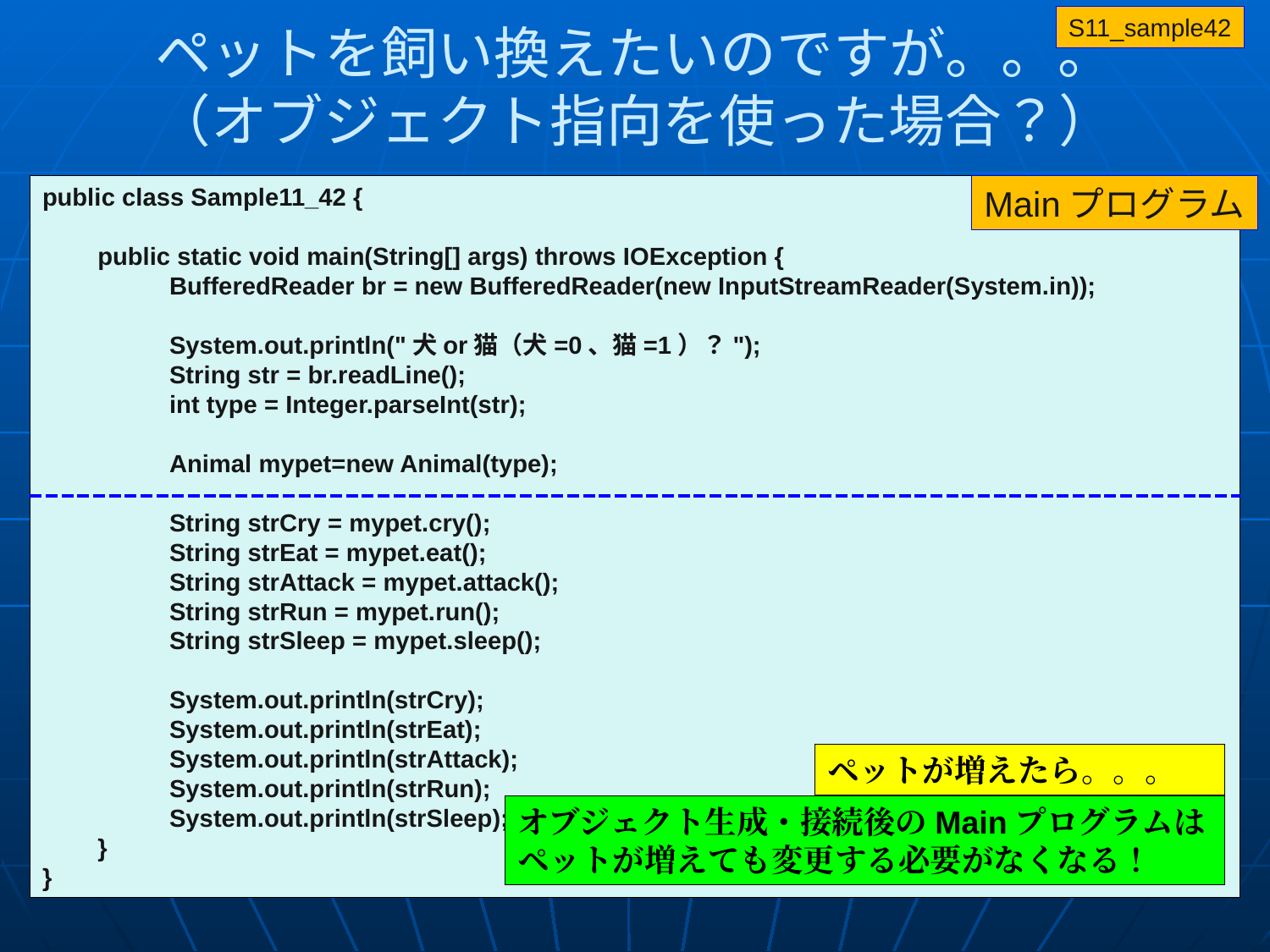

# ペットを飼い換えたいのですが。。。 （オブジェクト指向を使った場合？）
S11_sample42
public class Sample11_42 {

　　public static void main(String[] args) throws IOException {
	BufferedReader br = new BufferedReader(new InputStreamReader(System.in));

	System.out.println("犬or猫（犬=0、猫=1）？");
	String str = br.readLine();
	int type = Integer.parseInt(str);

	Animal mypet=new Animal(type);

	String strCry = mypet.cry();
	String strEat = mypet.eat();
	String strAttack = mypet.attack();
	String strRun = mypet.run();
	String strSleep = mypet.sleep();

	System.out.println(strCry);
	System.out.println(strEat);
	System.out.println(strAttack);
	System.out.println(strRun);
	System.out.println(strSleep);
　　}
}
Mainプログラム
ペットが増えたら。。。
オブジェクト生成・接続後のMainプログラムは
ペットが増えても変更する必要がなくなる！